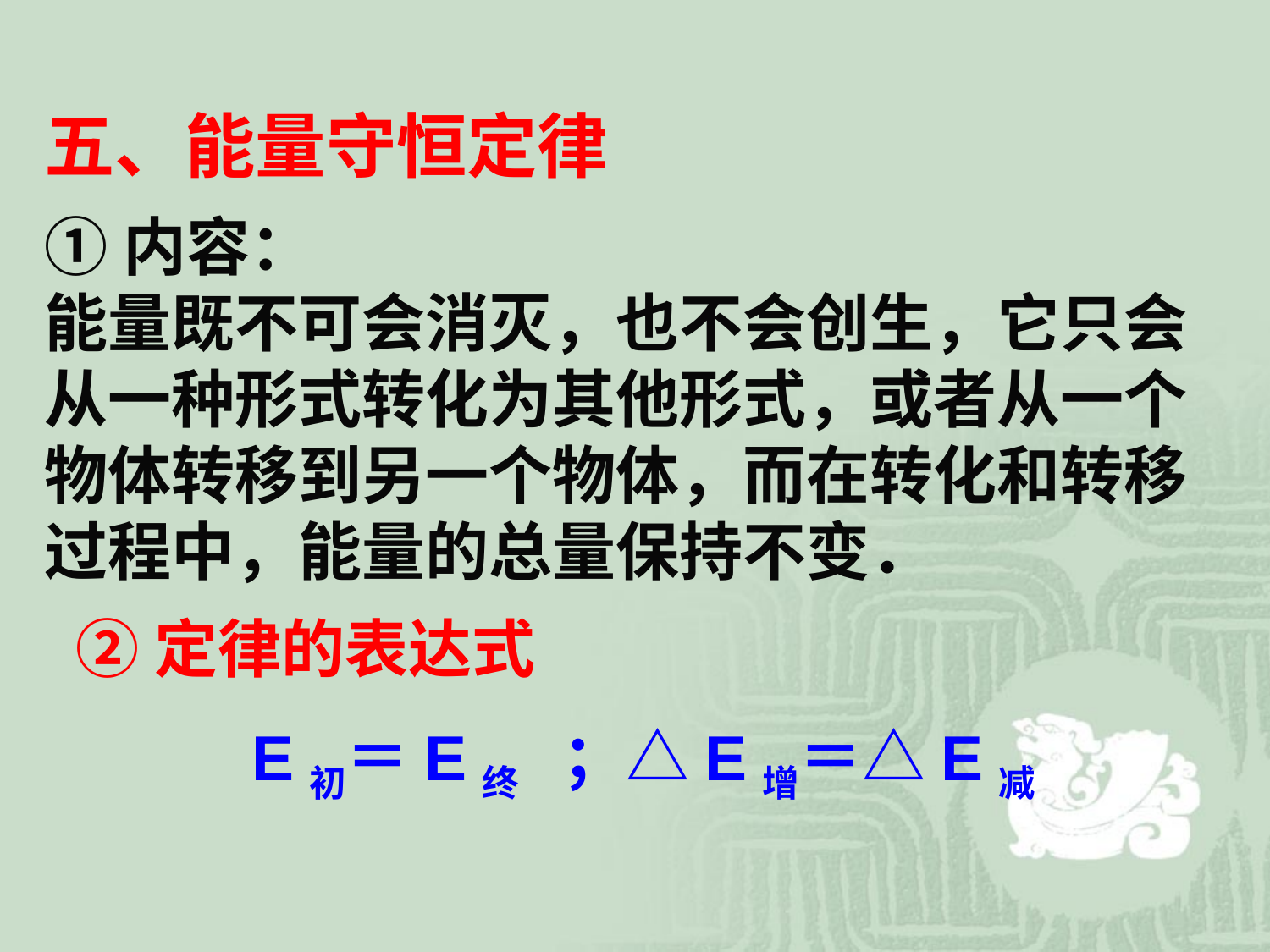

五、能量守恒定律
①内容：
能量既不可会消灭，也不会创生，它只会从一种形式转化为其他形式，或者从一个物体转移到另一个物体，而在转化和转移过程中，能量的总量保持不变．
②定律的表达式
          E初＝E终   ；△E增＝△E减